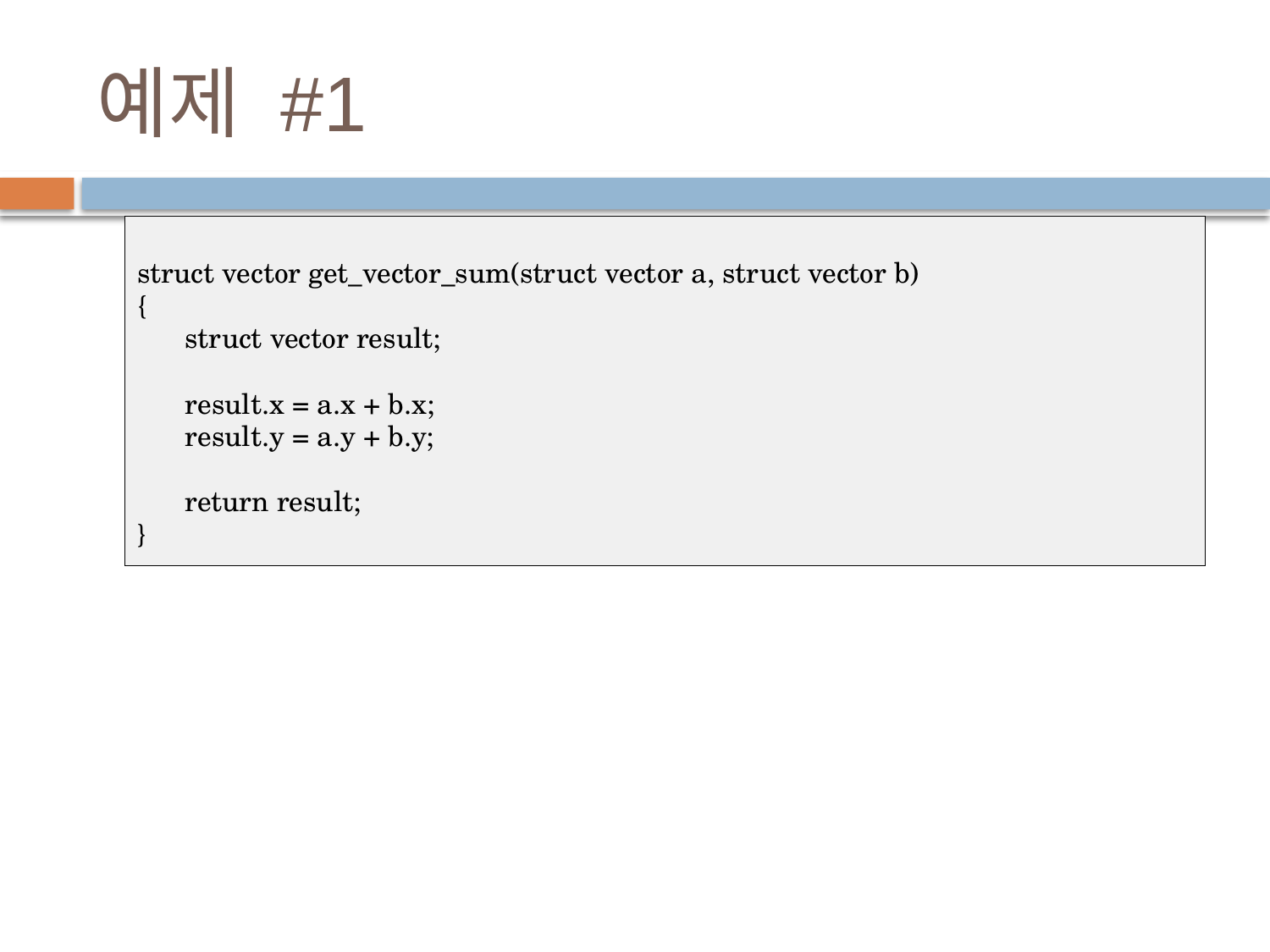

# 예제 #1

struct vector get_vector_sum(struct vector a, struct vector b)
{
	struct vector result;

	result.x = a.x + b.x;
	result.y = a.y + b.y;

	return result;
}